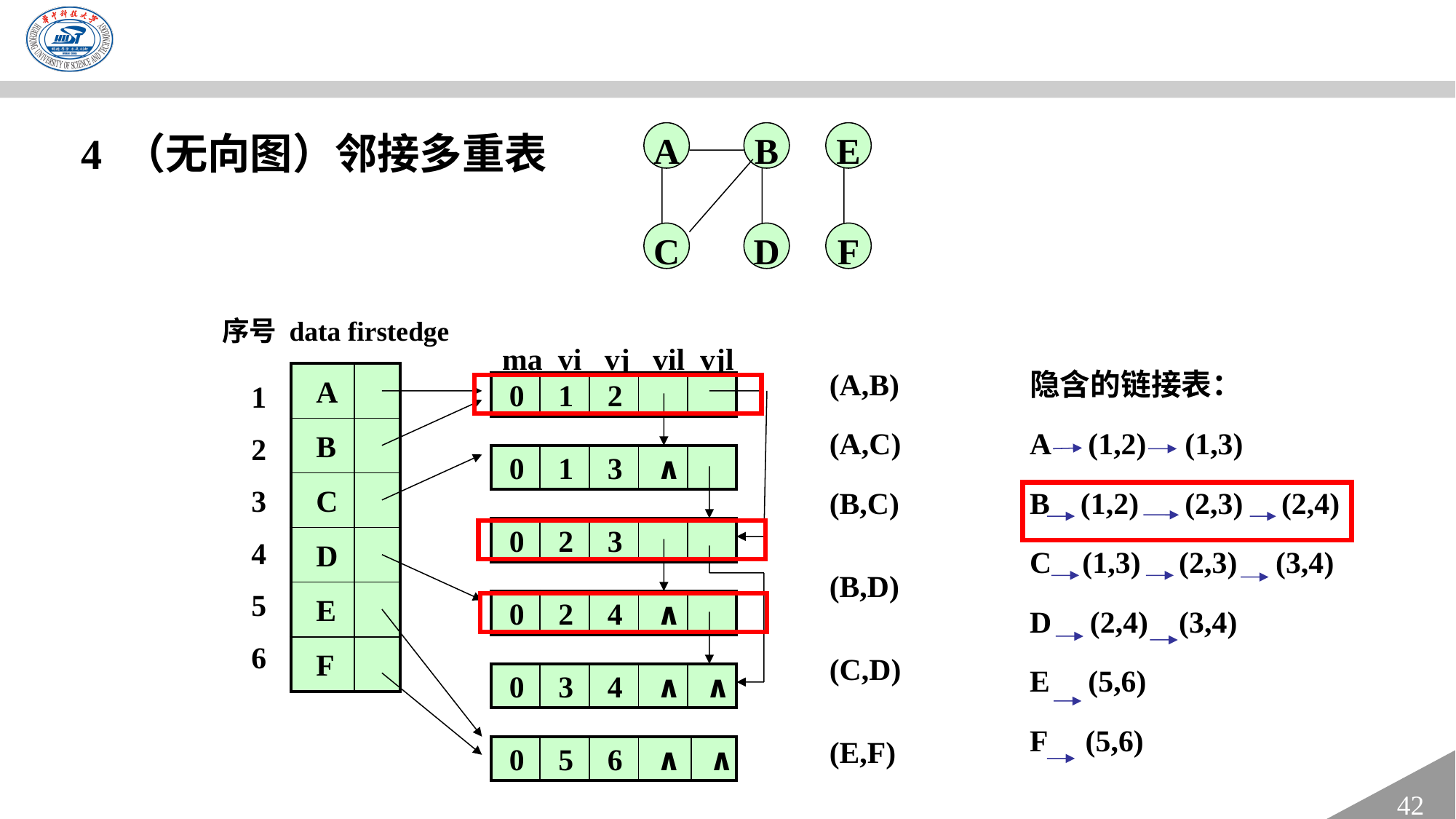

G
4 （无向图）邻接多重表
A
B
E

C
D
F
序号 data firstedge
ma  vi   vj   vil  vjl
(A,B)
(A,C)
(B,C)

(B,D)

(C,D)

(E,F)
隐含的链接表：
A     (1,2)     (1,3)
B    (1,2)      (2,3)     (2,4)
C    (1,3)     (2,3)     (3,4)
D     (2,4)    (3,4)
E     (5,6)
F     (5,6)
| A |  |
| --- | --- |
| B |  |
| C |  |
| D |  |
| E |  |
| F |  |
1
2
3
4
5
6
| 0 | 1 | 2 |  |  |
| --- | --- | --- | --- | --- |

| 0 | 1 | 3 | ∧ |  |
| --- | --- | --- | --- | --- |

| 0 | 2 | 3 |  |  |
| --- | --- | --- | --- | --- |

| 0 | 2 | 4 | ∧ |  |
| --- | --- | --- | --- | --- |

| 0 | 3 | 4 | ∧ | ∧ |
| --- | --- | --- | --- | --- |

| 0 | 5 | 6 | ∧ | ∧ |
| --- | --- | --- | --- | --- |